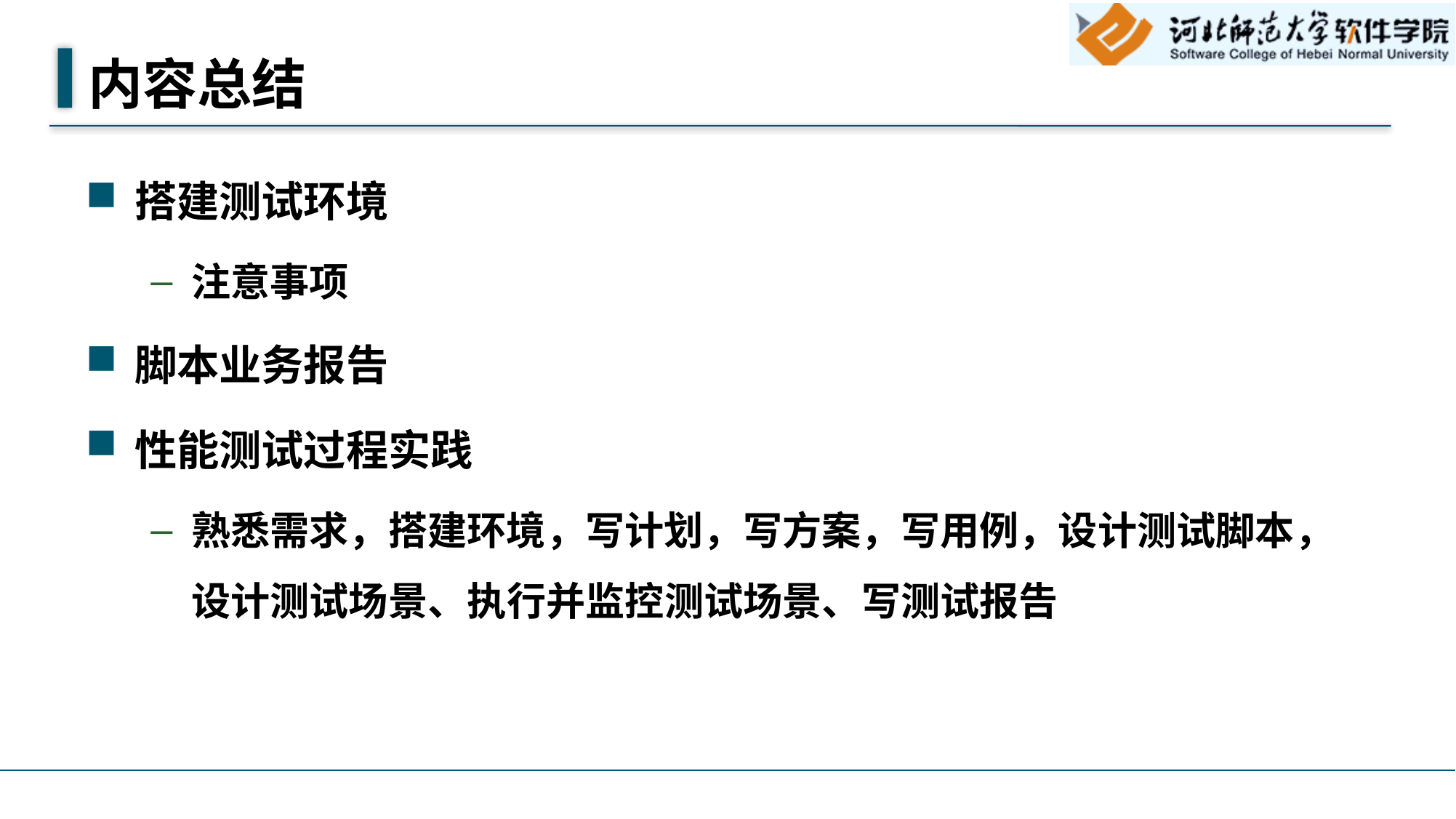

# 内容总结
搭建测试环境
注意事项
脚本业务报告
性能测试过程实践
熟悉需求，搭建环境，写计划，写方案，写用例，设计测试脚本，设计测试场景、执行并监控测试场景、写测试报告